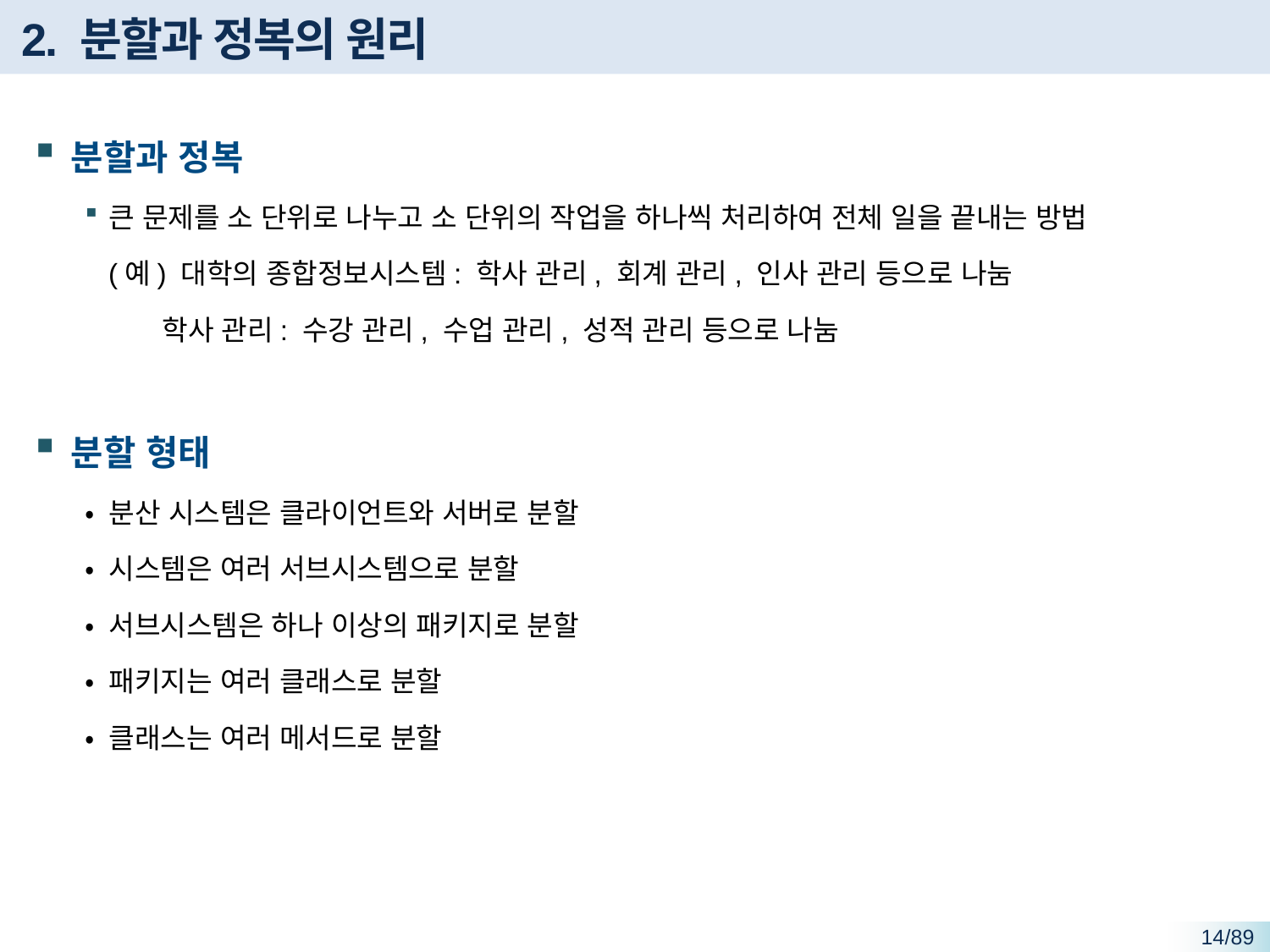

# 2. 분할과 정복의 원리
분할과 정복
큰 문제를 소 단위로 나누고 소 단위의 작업을 하나씩 처리하여 전체 일을 끝내는 방법
   (예) 대학의 종합정보시스템: 학사 관리, 회계 관리, 인사 관리 등으로 나눔
         학사 관리: 수강 관리, 수업 관리, 성적 관리 등으로 나눔

분할 형태
• 분산 시스템은 클라이언트와 서버로 분할
• 시스템은 여러 서브시스템으로 분할
• 서브시스템은 하나 이상의 패키지로 분할
• 패키지는 여러 클래스로 분할
• 클래스는 여러 메서드로 분할